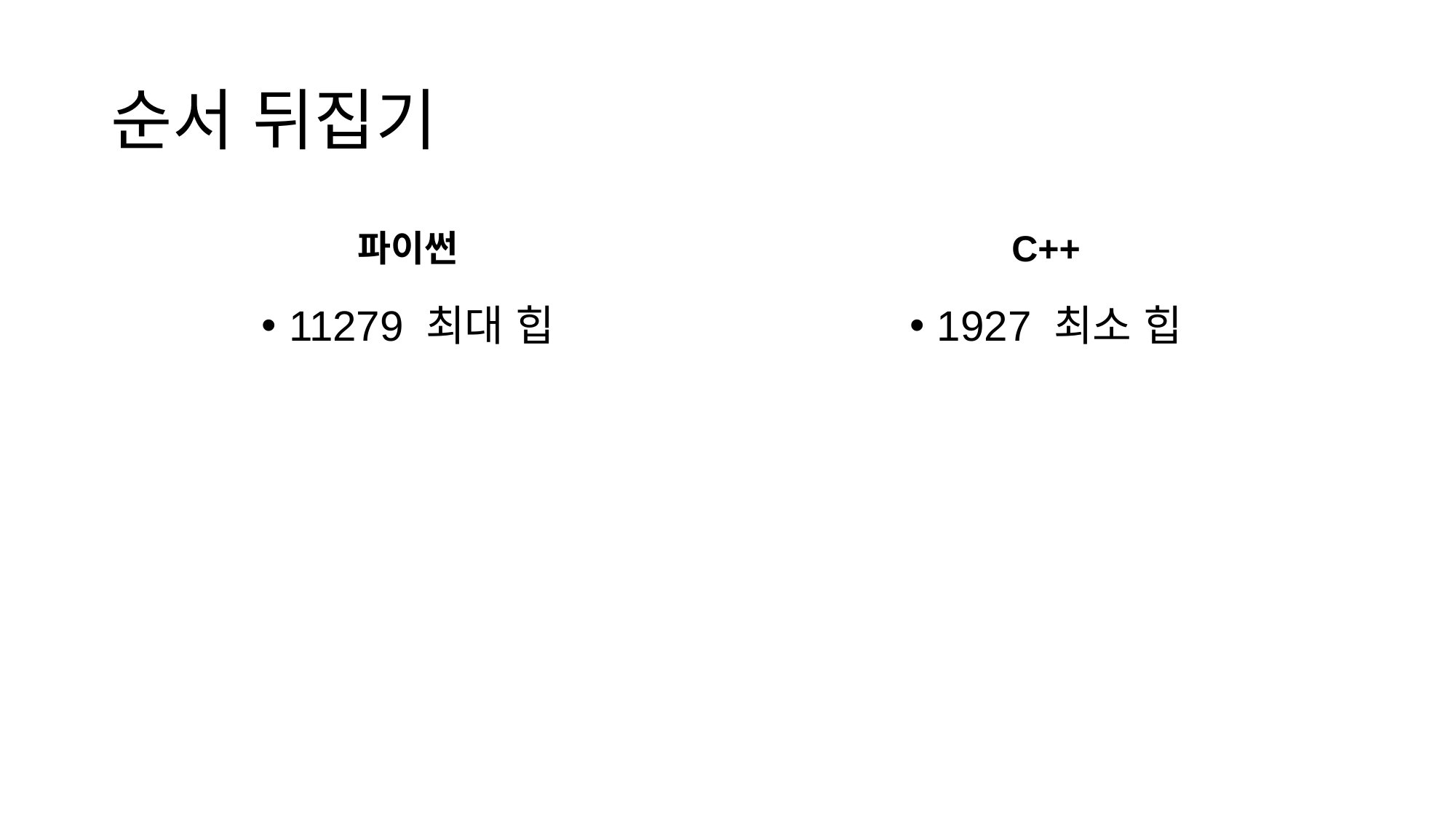

# 순서 뒤집기
파이썬
C++
11279 최대 힙
1927 최소 힙